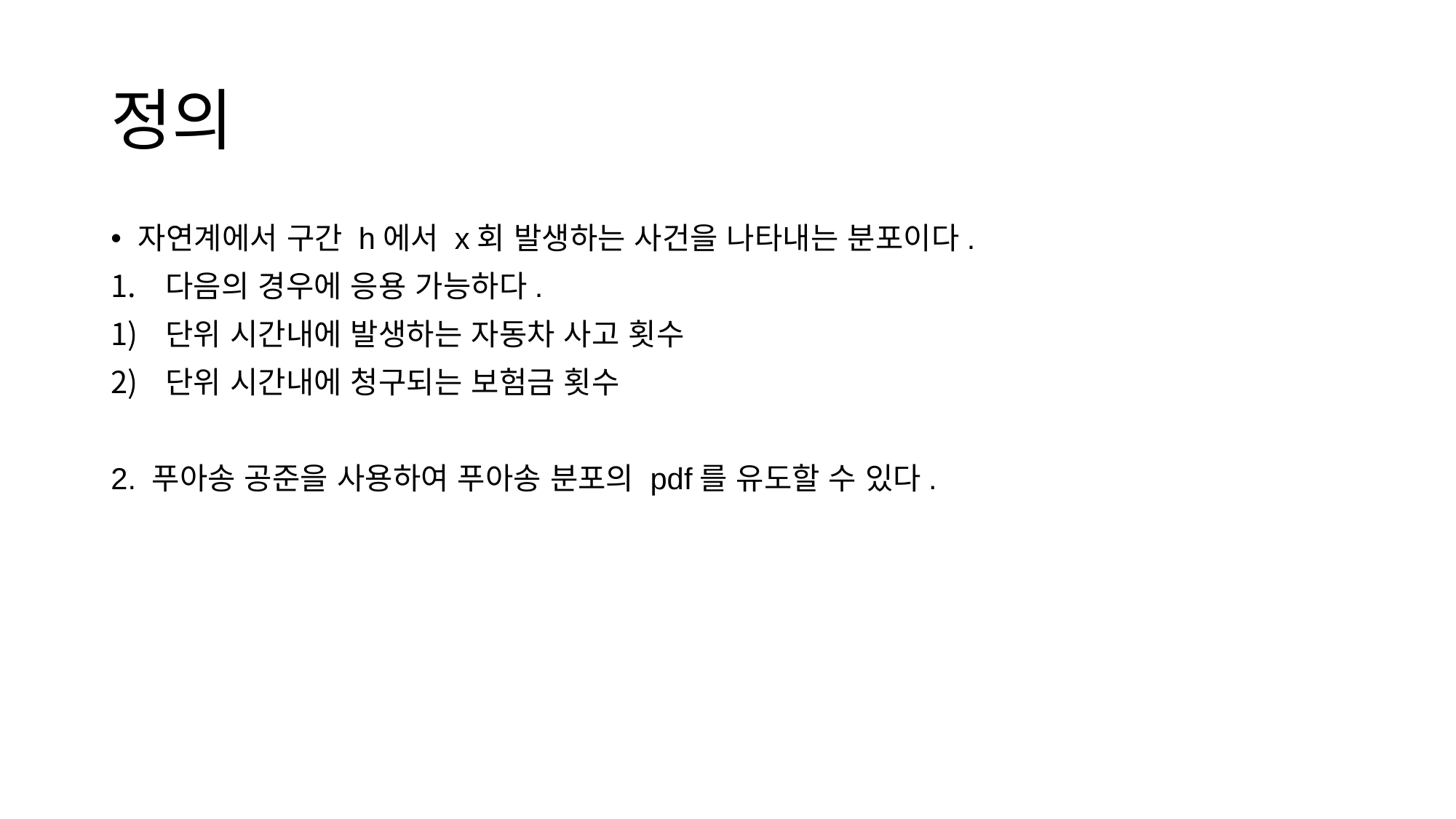

# 정의
자연계에서 구간 h에서 x회 발생하는 사건을 나타내는 분포이다.
다음의 경우에 응용 가능하다.
단위 시간내에 발생하는 자동차 사고 횟수
단위 시간내에 청구되는 보험금 횟수

2. 푸아송 공준을 사용하여 푸아송 분포의 pdf를 유도할 수 있다.